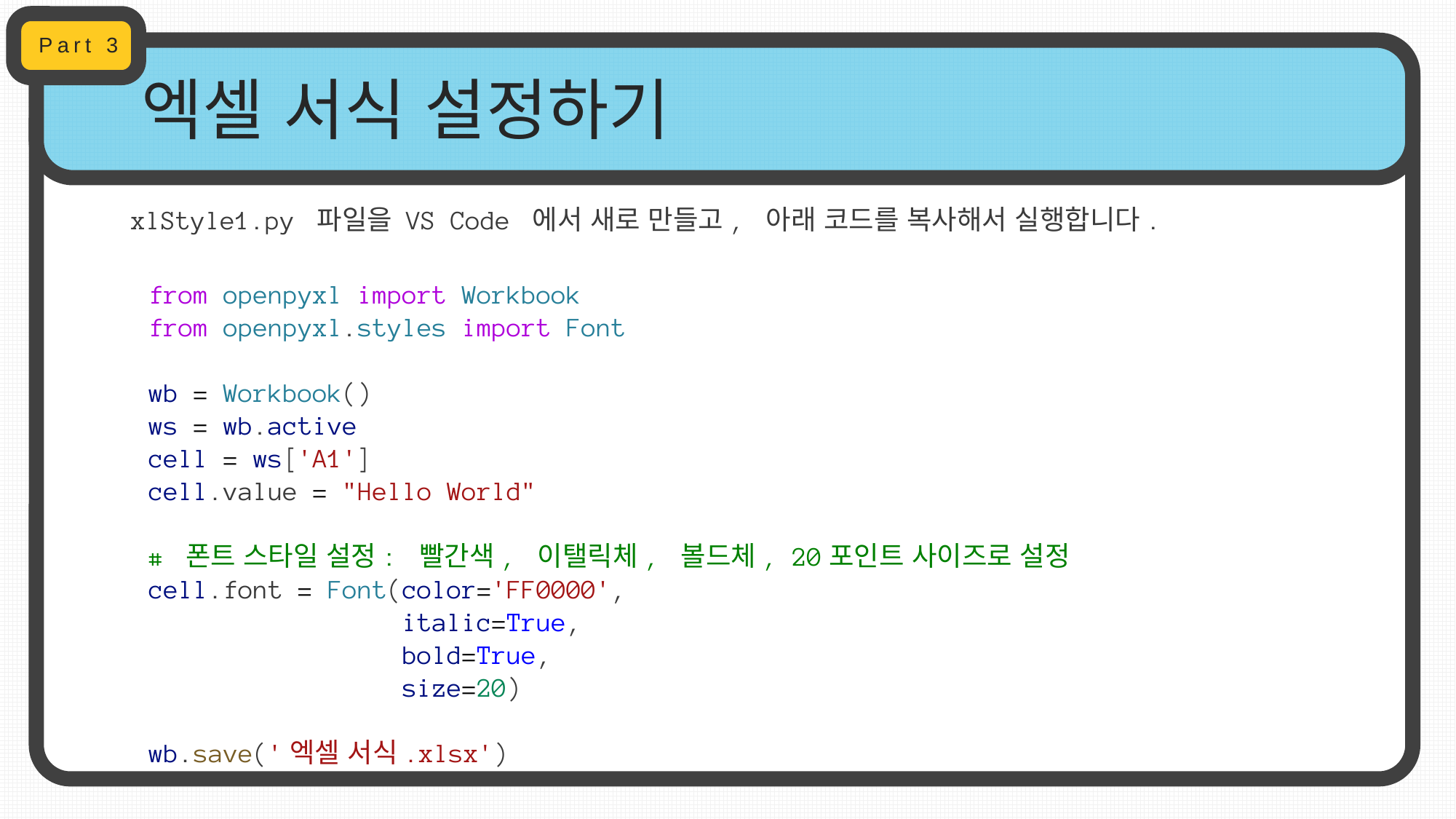

Part 3

엑셀 서식 설정하기
xlStyle1.py 파일을 VS Code 에서 새로 만들고, 아래 코드를 복사해서 실행합니다.
from openpyxl import Workbook
from openpyxl.styles import Font
wb = Workbook()
ws = wb.active
cell = ws['A1']
cell.value = "Hello World"
# 폰트 스타일 설정: 빨간색, 이탤릭체, 볼드체, 20포인트 사이즈로 설정
cell.font = Font(color='FF0000',
                 italic=True,
                 bold=True,
                 size=20)
wb.save('엑셀 서식.xlsx')